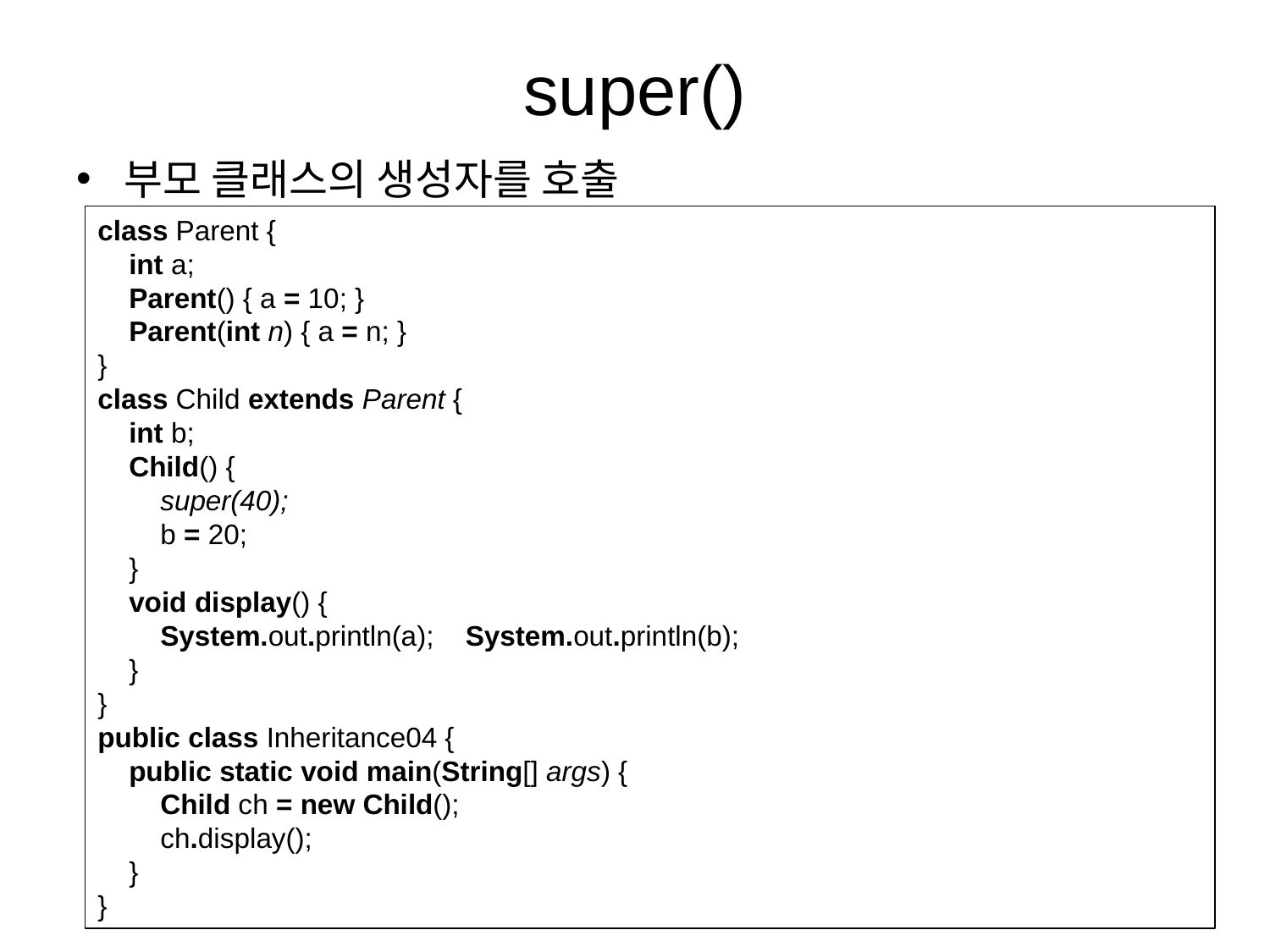

# super()
부모 클래스의 생성자를 호출
class Parent {
    int a;
    Parent() { a = 10; }
    Parent(int n) { a = n; }
}
class Child extends Parent {
    int b;
    Child() {
        super(40);
        b = 20;
    }
    void display() {
        System.out.println(a);    System.out.println(b);
    }
}
public class Inheritance04 {
    public static void main(String[] args) {
        Child ch = new Child();
        ch.display();
    }
}